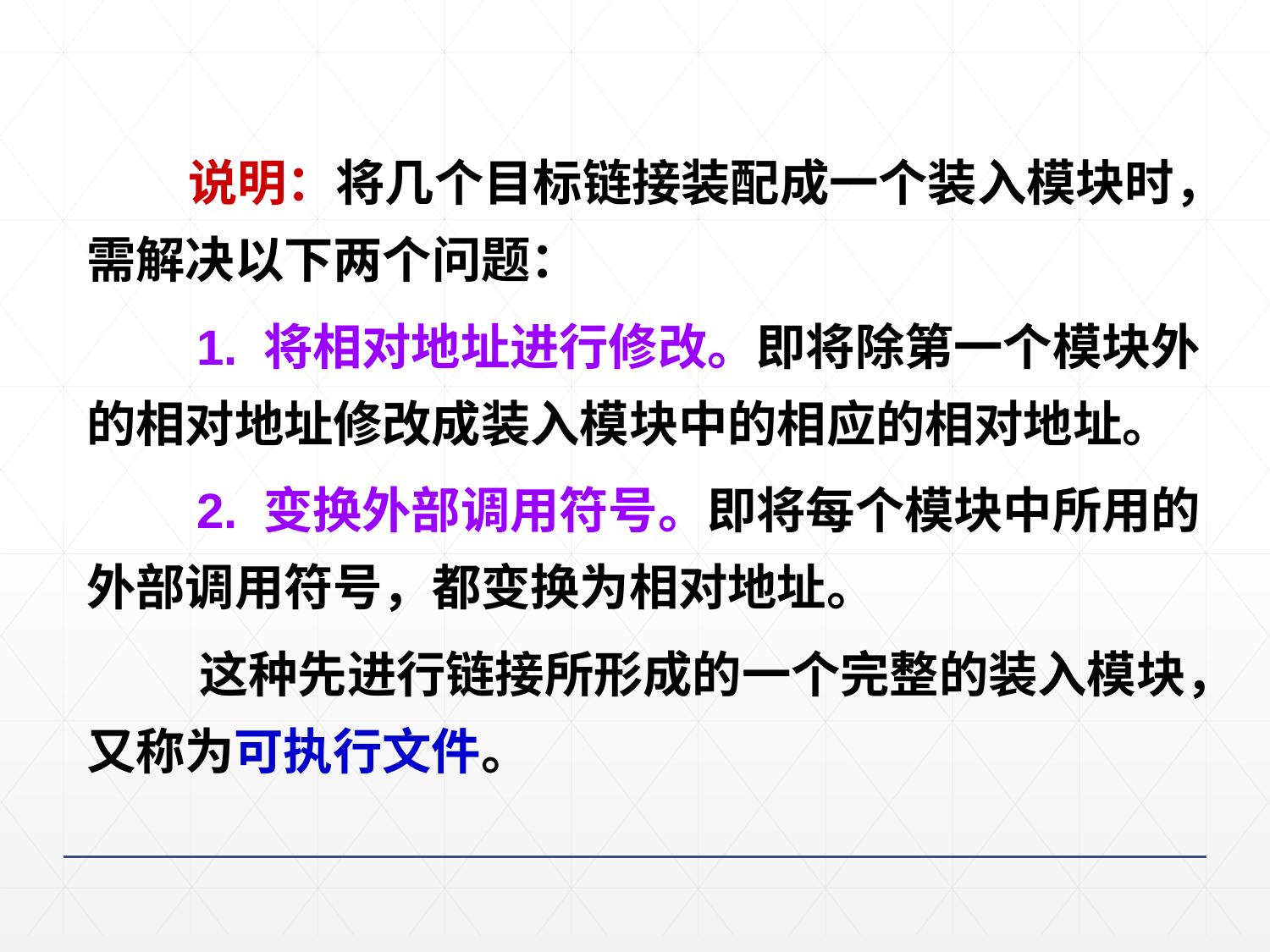

说明：将几个目标链接装配成一个装入模块时，需解决以下两个问题：
        1. 将相对地址进行修改。即将除第一个模块外的相对地址修改成装入模块中的相应的相对地址。
        2. 变换外部调用符号。即将每个模块中所用的外部调用符号，都变换为相对地址。
         这种先进行链接所形成的一个完整的装入模块，又称为可执行文件。